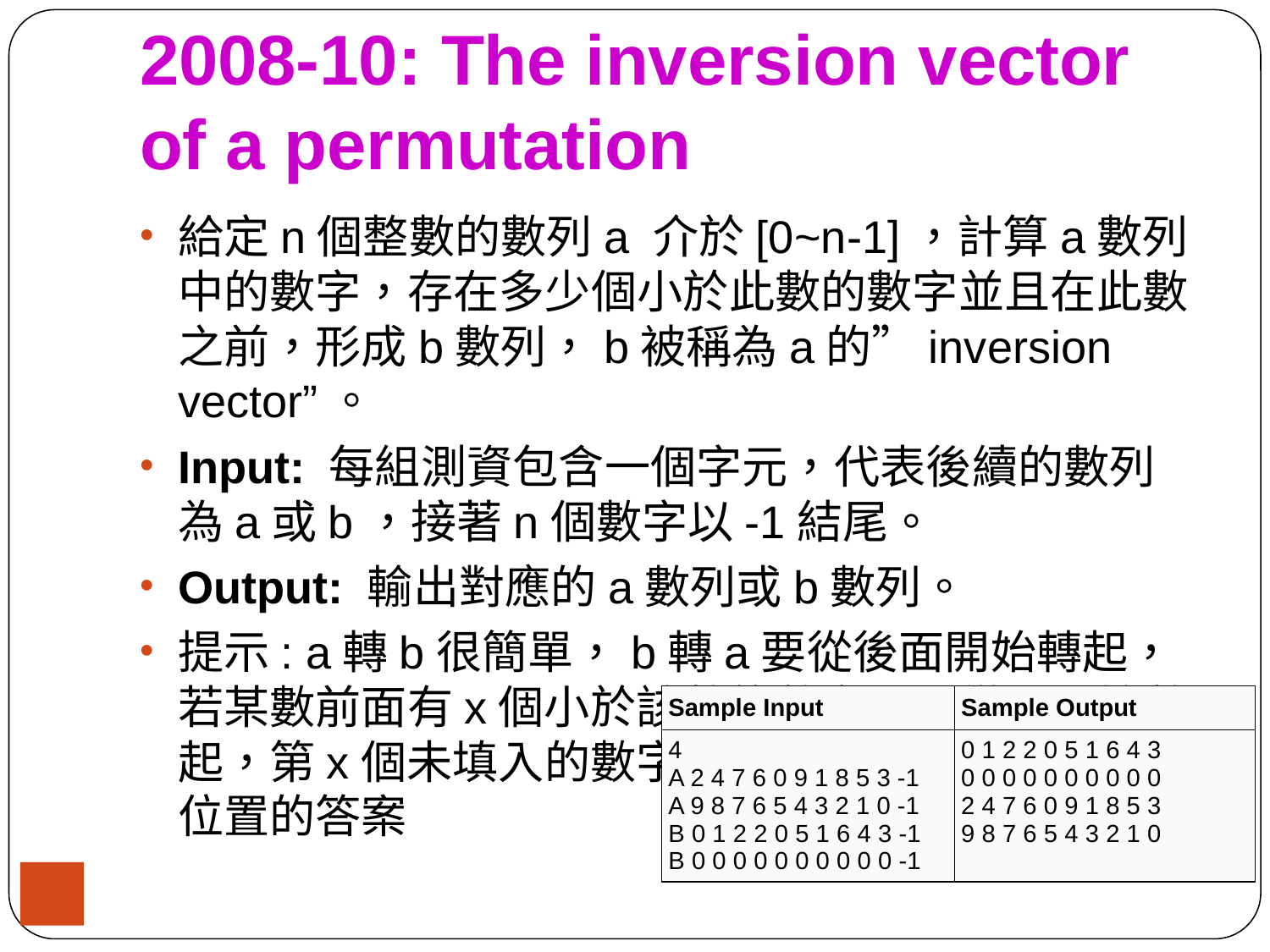

# 2008-10: The inversion vector of a permutation
給定n個整數的數列a 介於[0~n-1]，計算a數列中的數字，存在多少個小於此數的數字並且在此數之前，形成b數列，b被稱為a的”inversion vector”。
Input: 每組測資包含一個字元，代表後續的數列為a或b，接著n個數字以-1結尾。
Output: 輸出對應的a數列或b數列。
提示: a轉b很簡單，b轉a要從後面開始轉起，若某數前面有x個小於該數的數字，則從0開始數起，第x個未填入的數字即是該
位置的答案
| Sample Input | Sample Output |
| --- | --- |
| 4 A 2 4 7 6 0 9 1 8 5 3 -1 A 9 8 7 6 5 4 3 2 1 0 -1 B 0 1 2 2 0 5 1 6 4 3 -1 B 0 0 0 0 0 0 0 0 0 0 -1 | 0 1 2 2 0 5 1 6 4 3 0 0 0 0 0 0 0 0 0 0 2 4 7 6 0 9 1 8 5 3 9 8 7 6 5 4 3 2 1 0 |